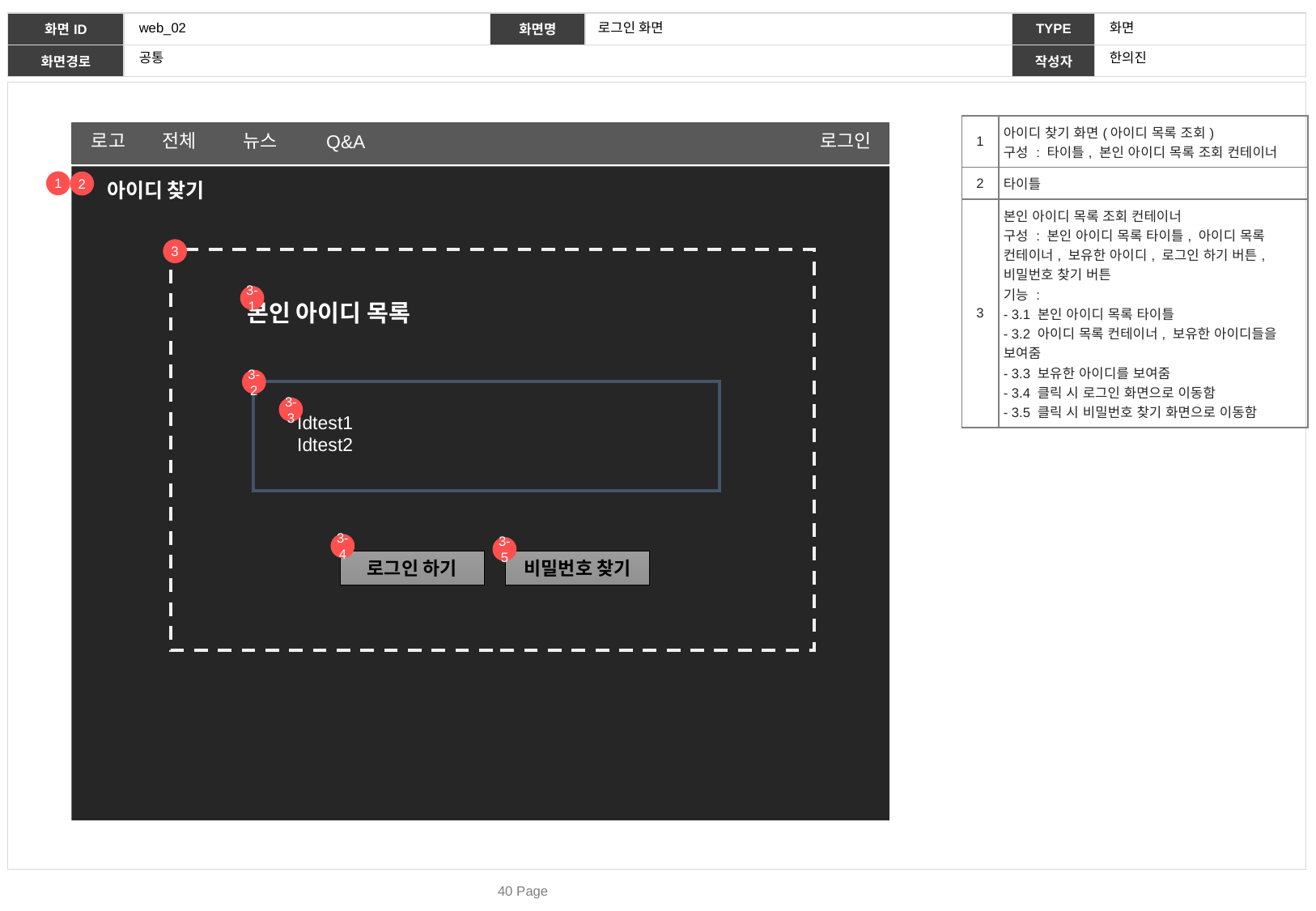

web_02
로그인 화면
화면
공통
| 1 | 아이디 찾기 화면(아이디 목록 조회) 구성 : 타이틀, 본인 아이디 목록 조회 컨테이너 |
| --- | --- |
| 2 | 타이틀 |
| 3 | 본인 아이디 목록 조회 컨테이너 구성 : 본인 아이디 목록 타이틀, 아이디 목록 컨테이너, 보유한 아이디, 로그인 하기 버튼, 비밀번호 찾기 버튼 기능 : - 3.1 본인 아이디 목록 타이틀 - 3.2 아이디 목록 컨테이너, 보유한 아이디들을 보여줌 - 3.3 보유한 아이디를 보여줌 - 3.4 클릭 시 로그인 화면으로 이동함 - 3.5 클릭 시 비밀번호 찾기 화면으로 이동함 |

로고
전체
뉴스
로그인
Q&A

1
2
아이디 찾기
3

3-1
본인 아이디 목록
3-2

3-3
Idtest1
Idtest2
3-4
3-5
로그인 하기
비밀번호 찾기